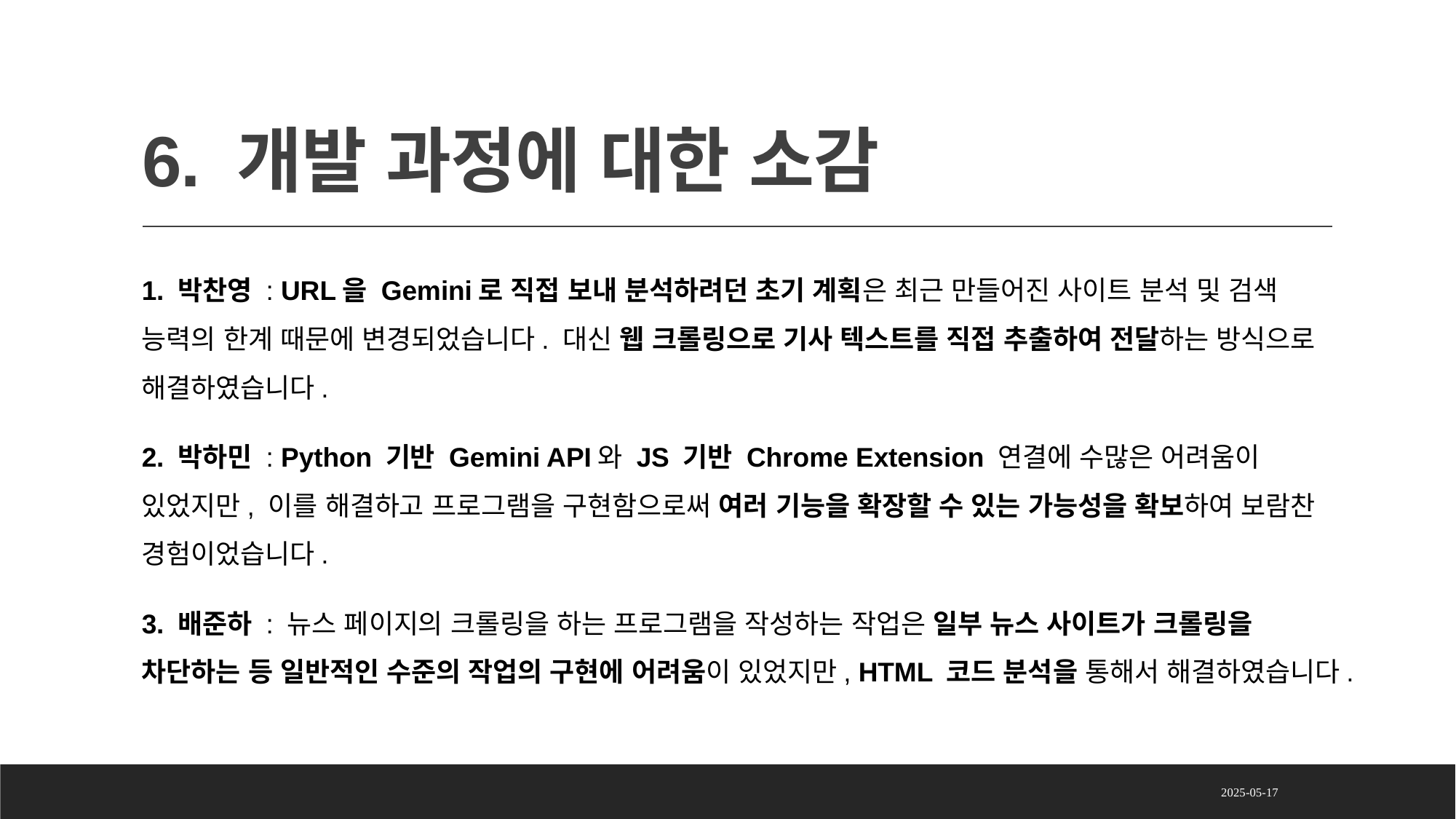

# 6. 개발 과정에 대한 소감
1. 박찬영 : URL을 Gemini로 직접 보내 분석하려던 초기 계획은 최근 만들어진 사이트 분석 및 검색 능력의 한계 때문에 변경되었습니다. 대신 웹 크롤링으로 기사 텍스트를 직접 추출하여 전달하는 방식으로 해결하였습니다.
2. 박하민 : Python 기반 Gemini API와 JS 기반 Chrome Extension 연결에 수많은 어려움이 있었지만, 이를 해결하고 프로그램을 구현함으로써 여러 기능을 확장할 수 있는 가능성을 확보하여 보람찬 경험이었습니다.
3. 배준하 : 뉴스 페이지의 크롤링을 하는 프로그램을 작성하는 작업은 일부 뉴스 사이트가 크롤링을 차단하는 등 일반적인 수준의 작업의 구현에 어려움이 있었지만, HTML 코드 분석을 통해서 해결하였습니다.
2025-05-17